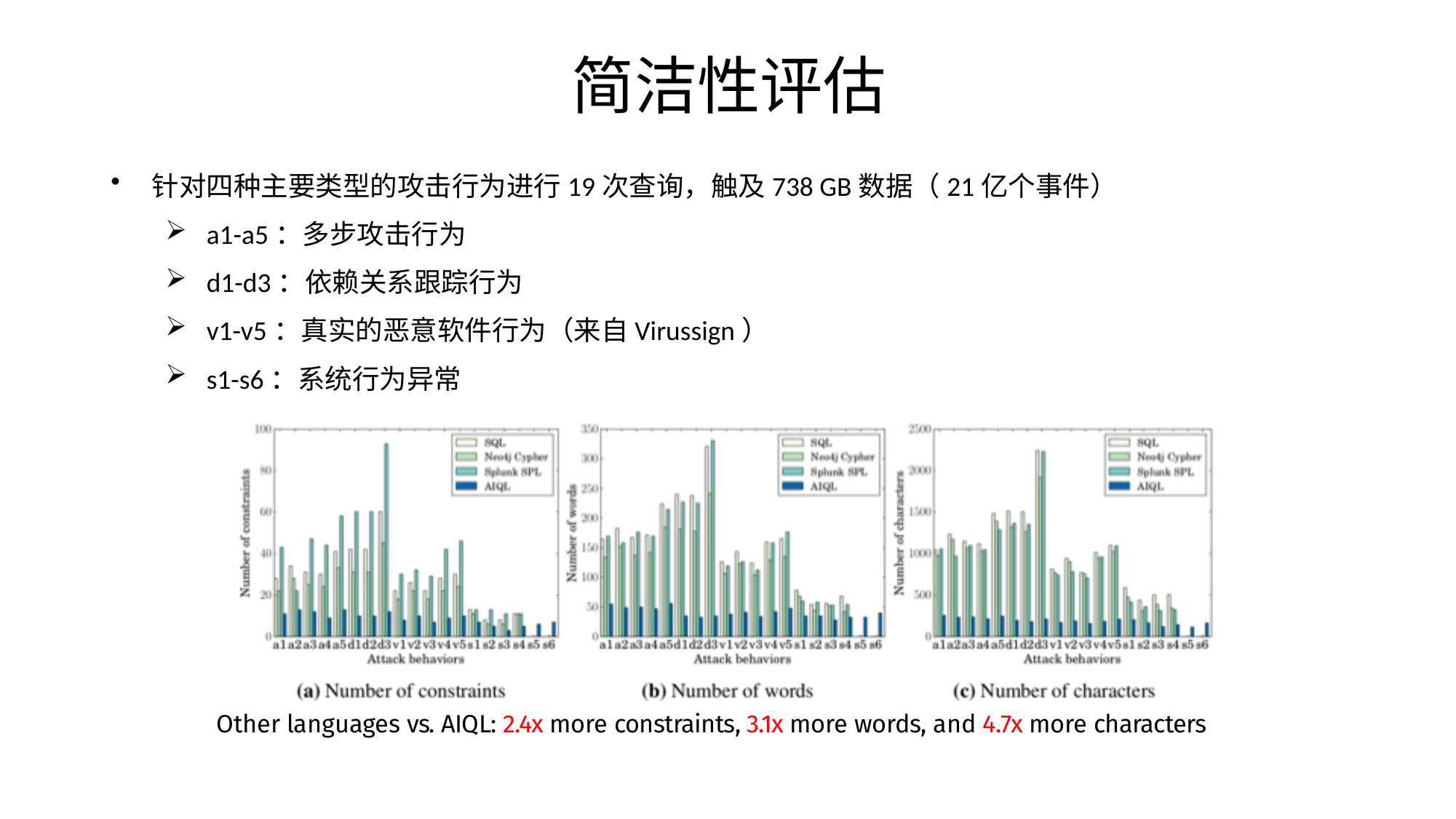

# 简洁性评估
针对四种主要类型的攻击行为进行19次查询，触及738 GB数据（21亿个事件）
a1-a5：多步攻击行为
d1-d3：依赖关系跟踪行为
v1-v5：真实的恶意软件行为（来自Virussign）
s1-s6：系统行为异常

Other languages vs. AIQL: 2.4x more constraints, 3.1x more words, and 4.7x more characters